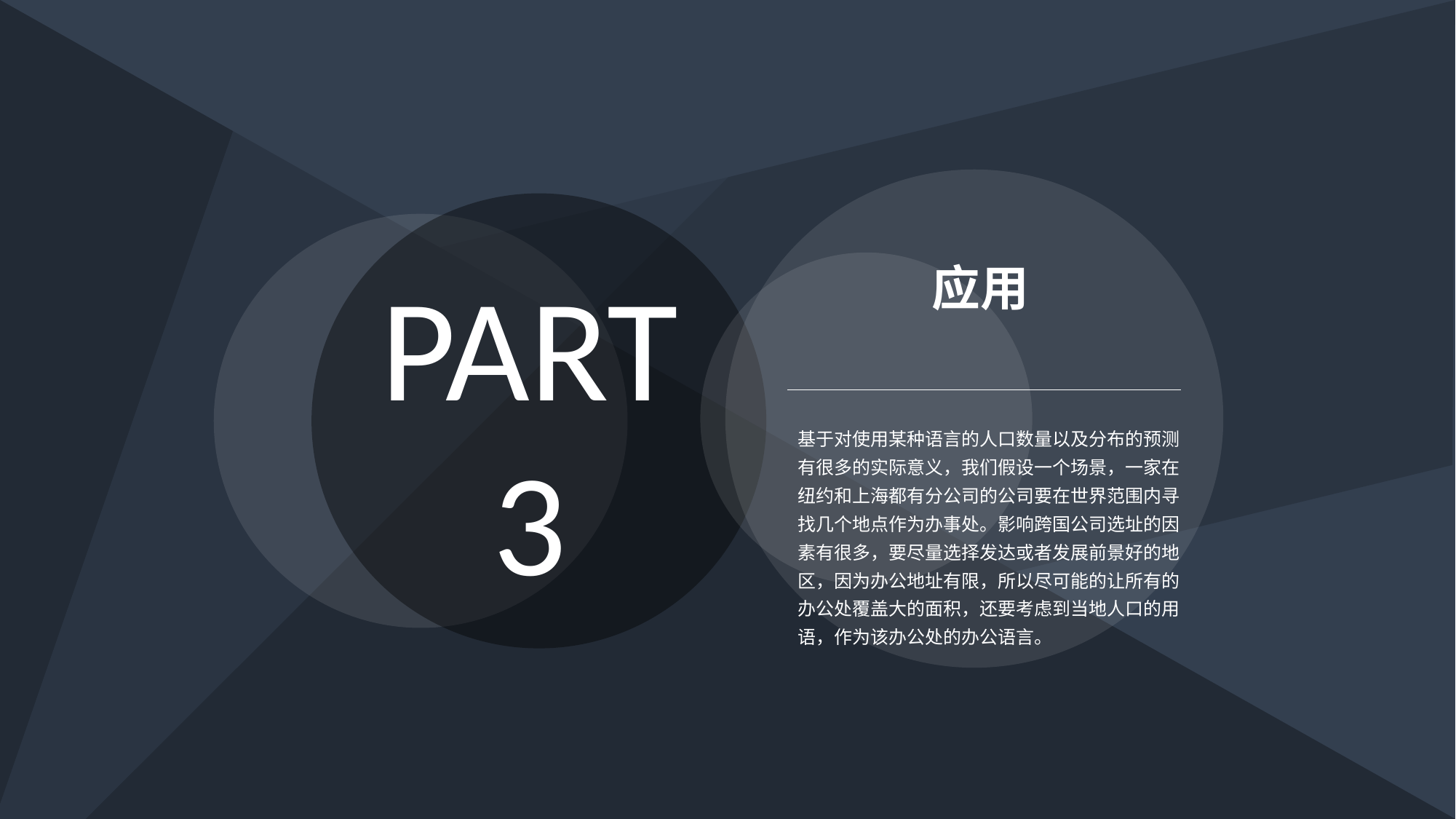

PART
3

应用
基于对使用某种语言的人口数量以及分布的预测有很多的实际意义，我们假设一个场景，一家在纽约和上海都有分公司的公司要在世界范围内寻找几个地点作为办事处。影响跨国公司选址的因素有很多，要尽量选择发达或者发展前景好的地区，因为办公地址有限，所以尽可能的让所有的办公处覆盖大的面积，还要考虑到当地人口的用语，作为该办公处的办公语言。